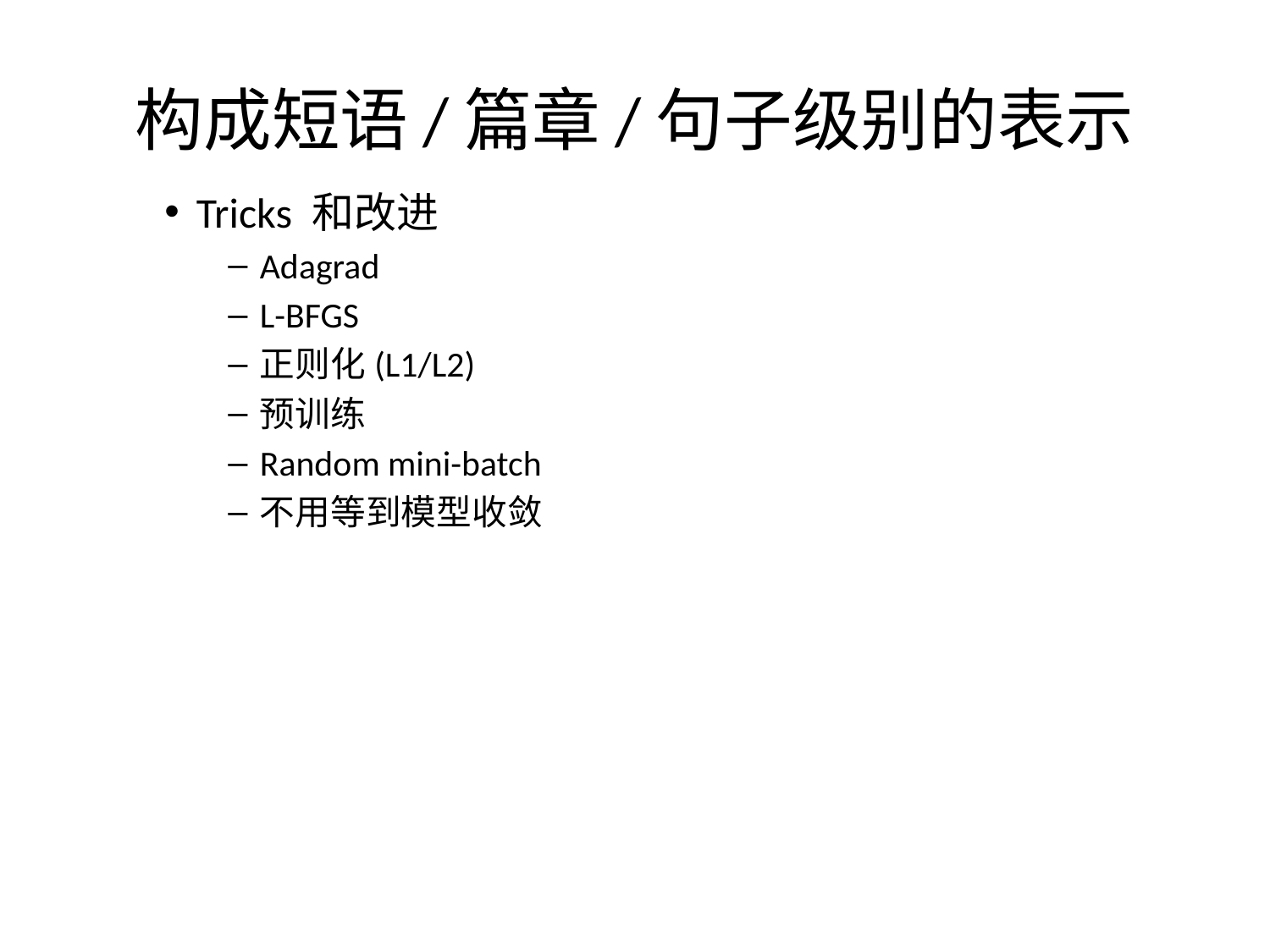

# 构成短语/篇章/句子级别的表示
Tricks 和改进
Adagrad
L-BFGS
正则化(L1/L2)
预训练
Random mini-batch
不用等到模型收敛